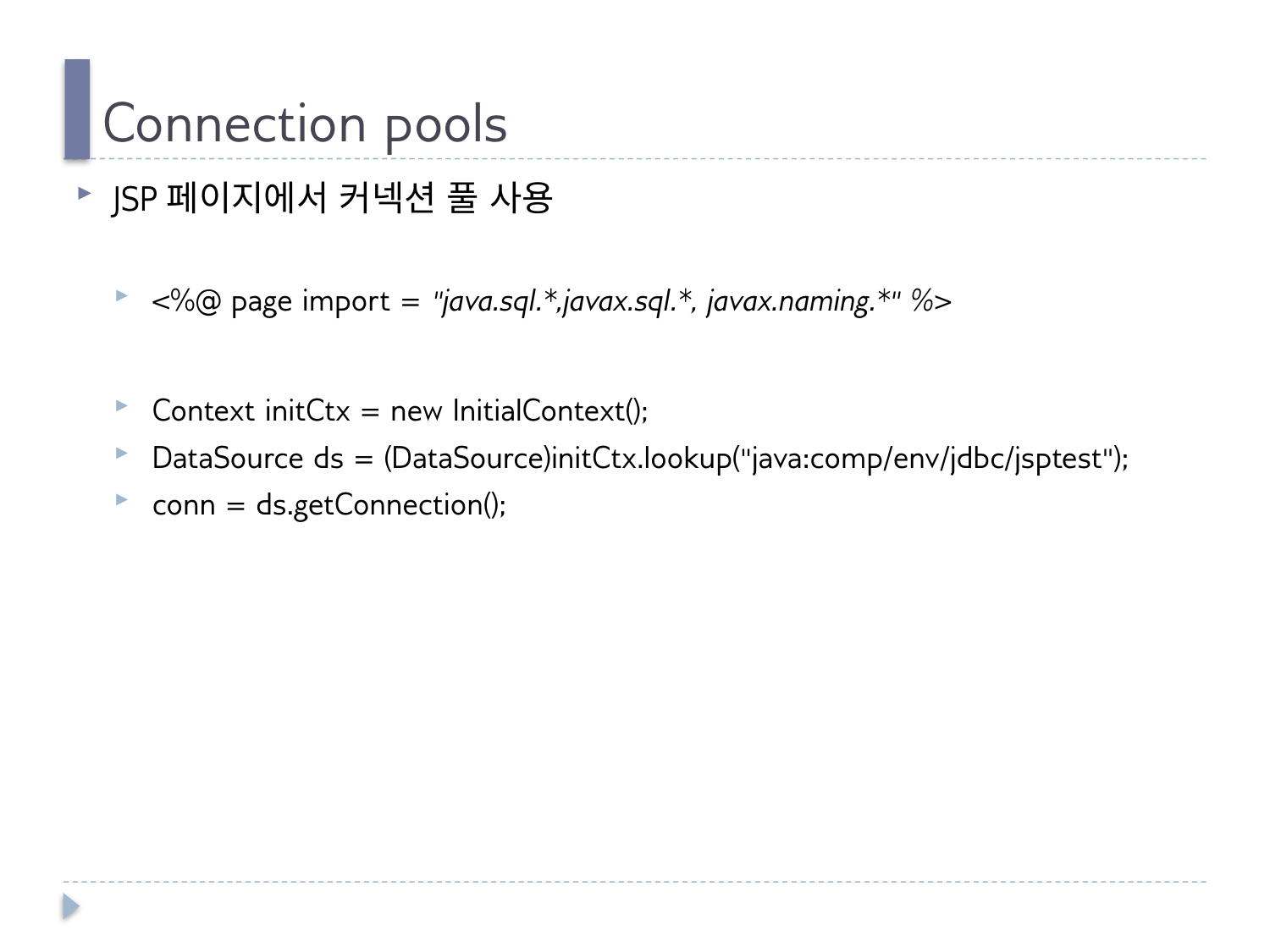

# Connection pools
JSP페이지에서 커넥션 풀 사용

<%@ page import = "java.sql.*,javax.sql.*, javax.naming.*" %>

Context initCtx = new InitialContext();
DataSource ds = (DataSource)initCtx.lookup("java:comp/env/jdbc/jsptest");
conn = ds.getConnection();